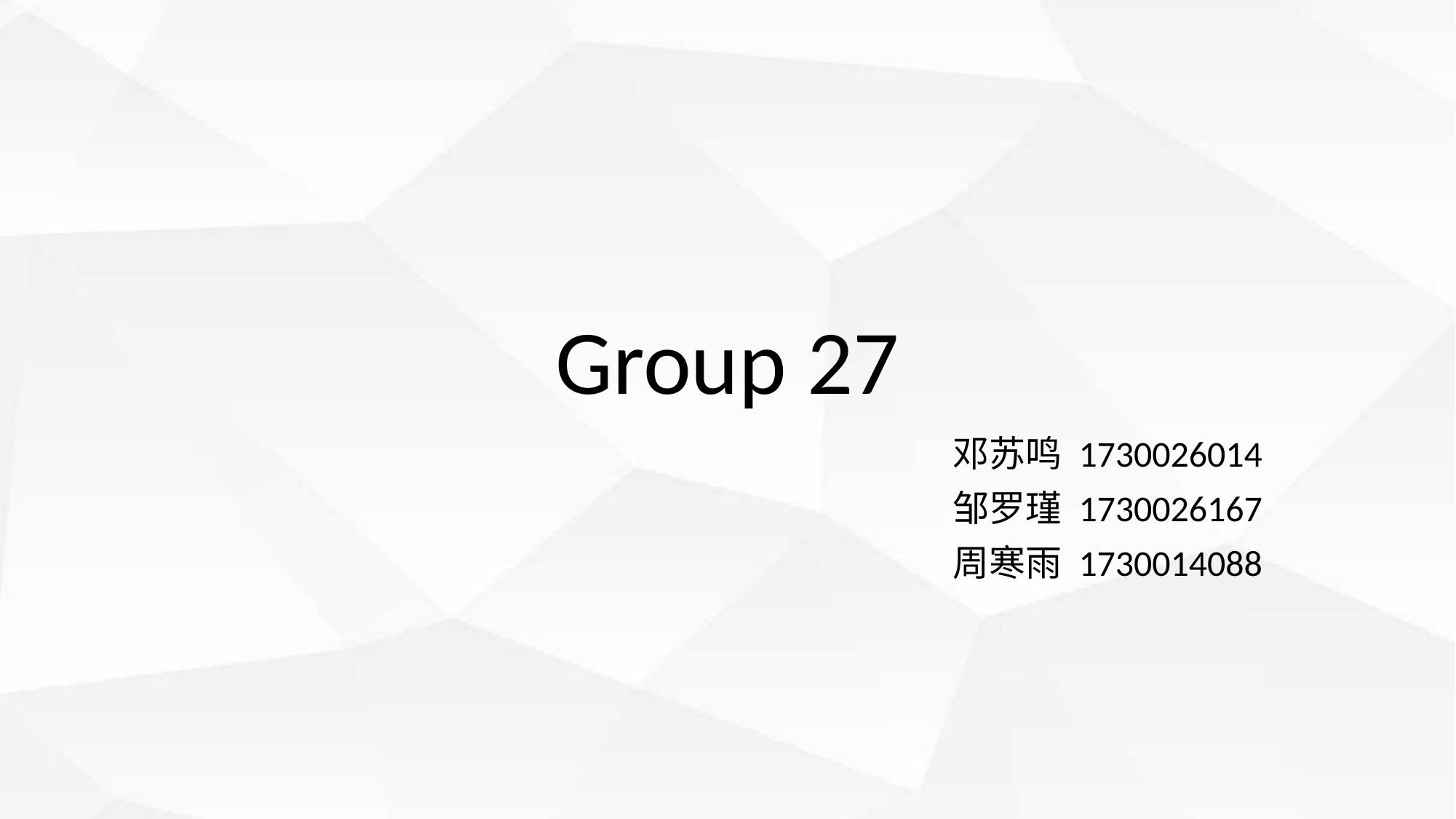

# Group 27
邓苏鸣 1730026014
邹罗瑾 1730026167
周寒雨 1730014088